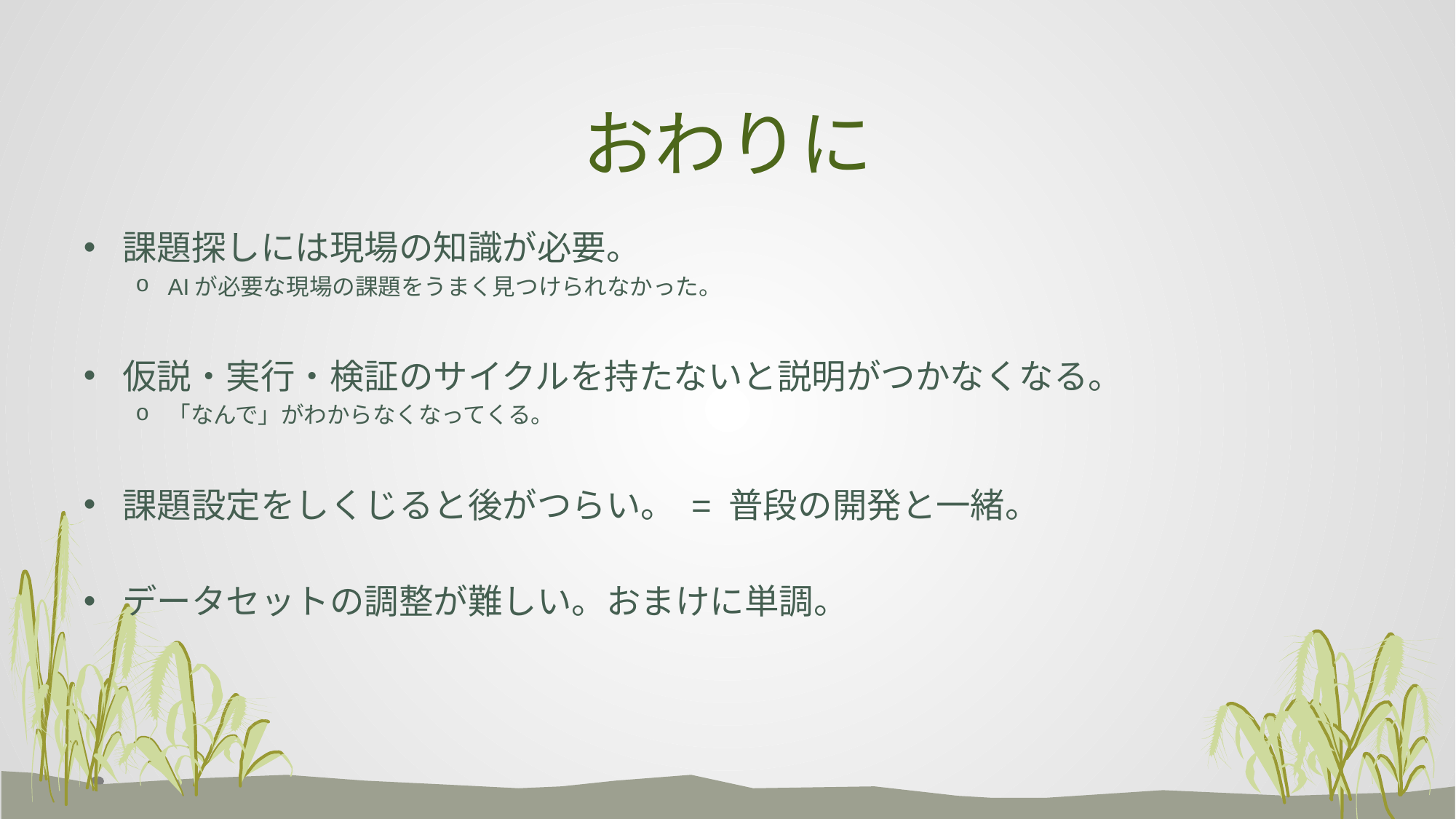

# おわりに
課題探しには現場の知識が必要。
AIが必要な現場の課題をうまく見つけられなかった。

仮説・実行・検証のサイクルを持たないと説明がつかなくなる。
「なんで」がわからなくなってくる。

課題設定をしくじると後がつらい。 = 普段の開発と一緒。

データセットの調整が難しい。おまけに単調。